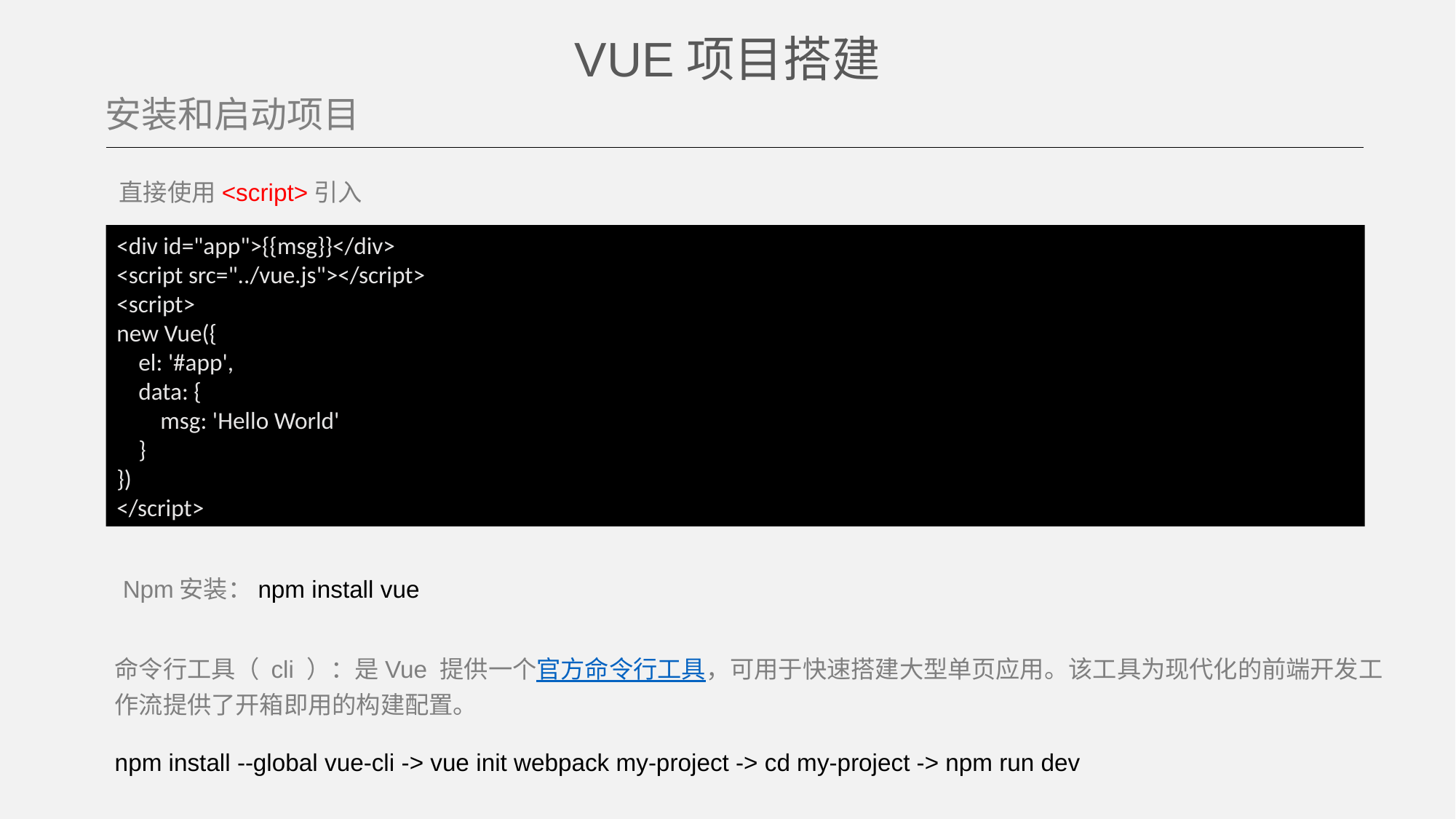

VUE项目搭建
安装和启动项目
直接使用<script>引入
<div id="app">{{msg}}</div>
<script src="../vue.js"></script>
<script>
new Vue({
    el: '#app',
    data: {
        msg: 'Hello World'
    }
})
</script>
Npm安装：npm install vue
命令行工具（ cli ）：是Vue 提供一个官方命令行工具，可用于快速搭建大型单页应用。该工具为现代化的前端开发工作流提供了开箱即用的构建配置。

npm install --global vue-cli -> vue init webpack my-project -> cd my-project -> npm run dev